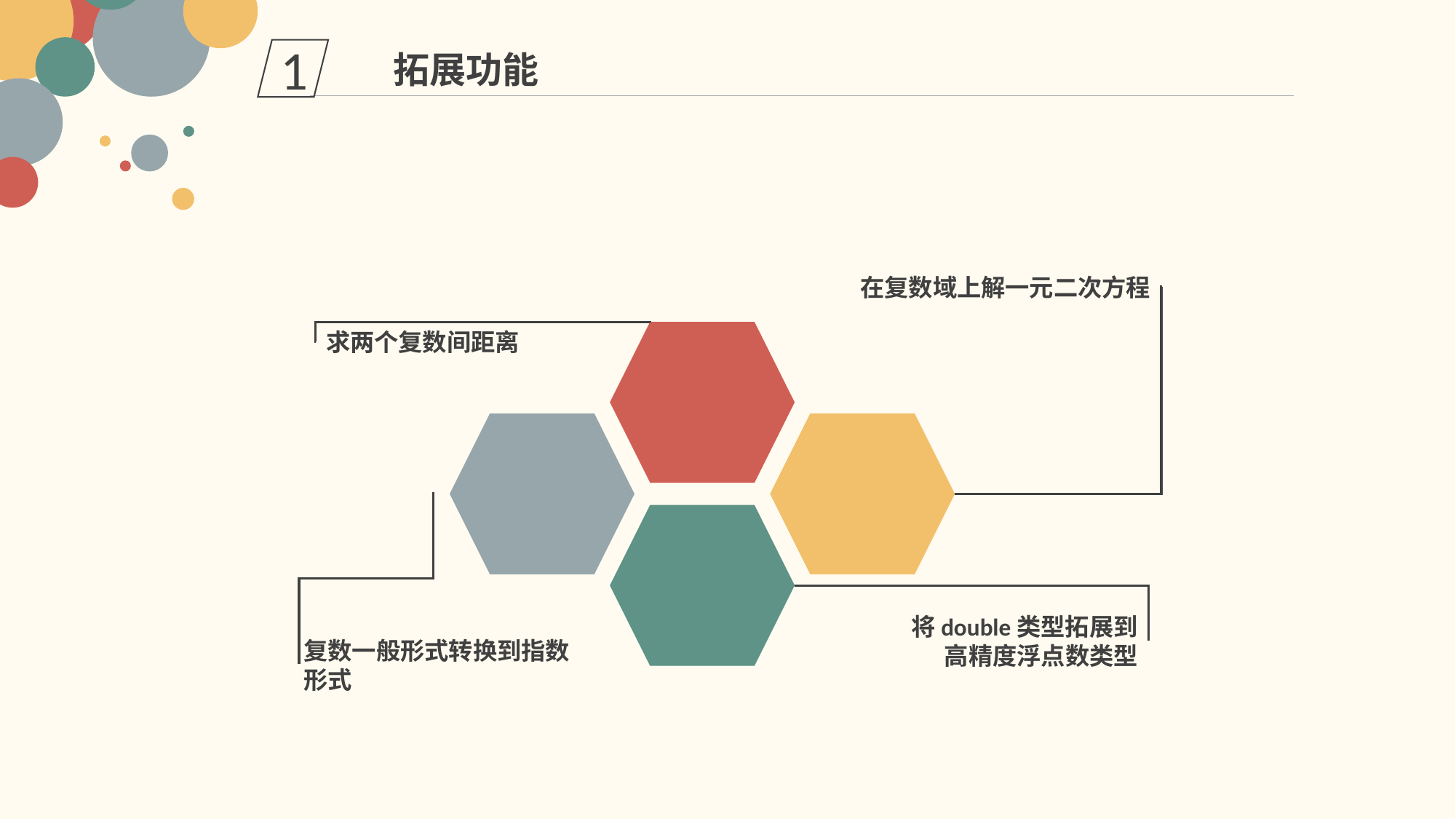

1
拓展功能
在复数域上解一元二次方程

求两个复数间距离

将double类型拓展到高精度浮点数类型
复数一般形式转换到指数形式